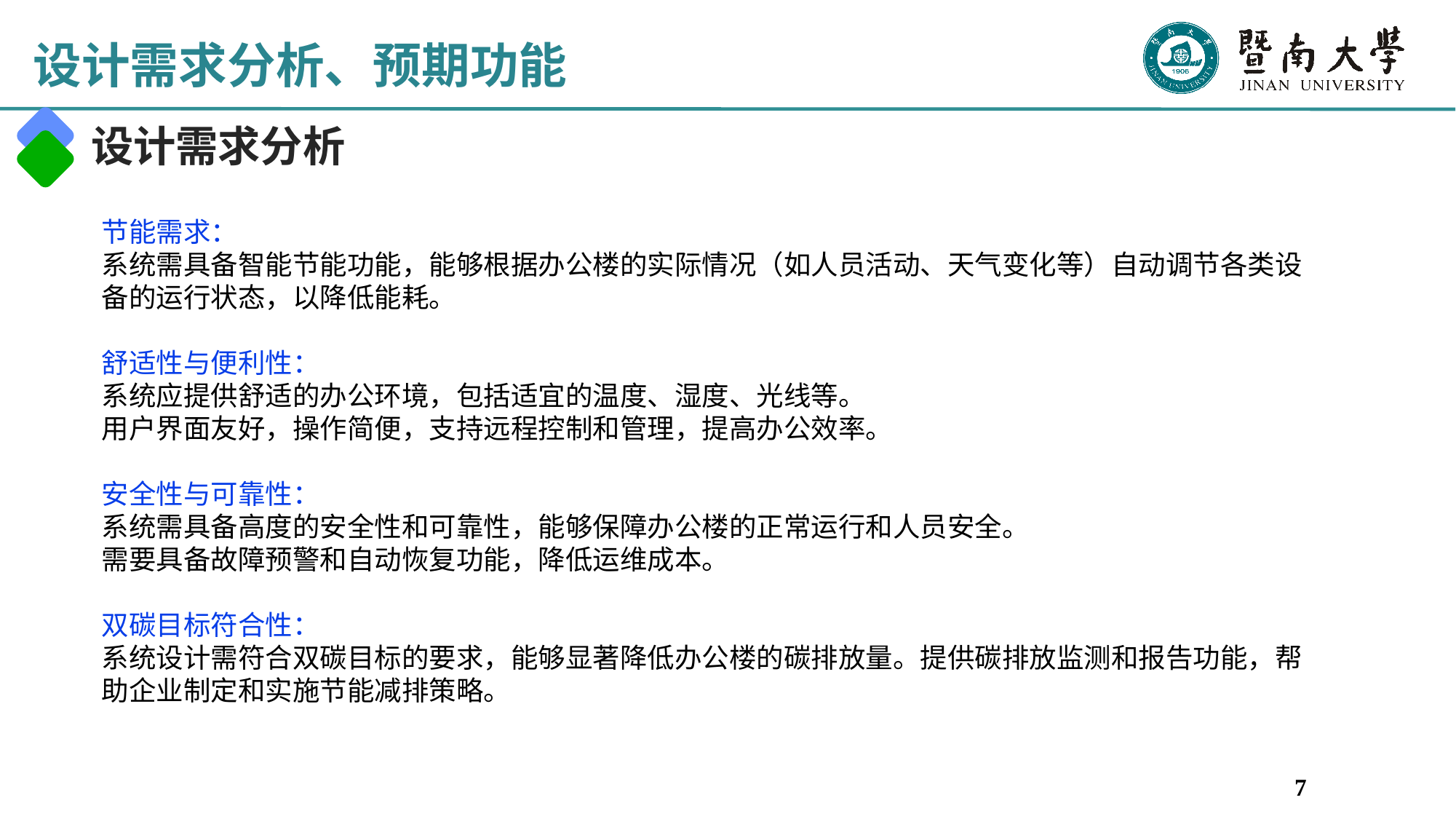

# 设计需求分析、预期功能

设计需求分析
节能需求：
系统需具备智能节能功能，能够根据办公楼的实际情况（如人员活动、天气变化等）自动调节各类设备的运行状态，以降低能耗。

舒适性与便利性：
系统应提供舒适的办公环境，包括适宜的温度、湿度、光线等。
用户界面友好，操作简便，支持远程控制和管理，提高办公效率。

安全性与可靠性：
系统需具备高度的安全性和可靠性，能够保障办公楼的正常运行和人员安全。
需要具备故障预警和自动恢复功能，降低运维成本。

双碳目标符合性：
系统设计需符合双碳目标的要求，能够显著降低办公楼的碳排放量。提供碳排放监测和报告功能，帮助企业制定和实施节能减排策略。